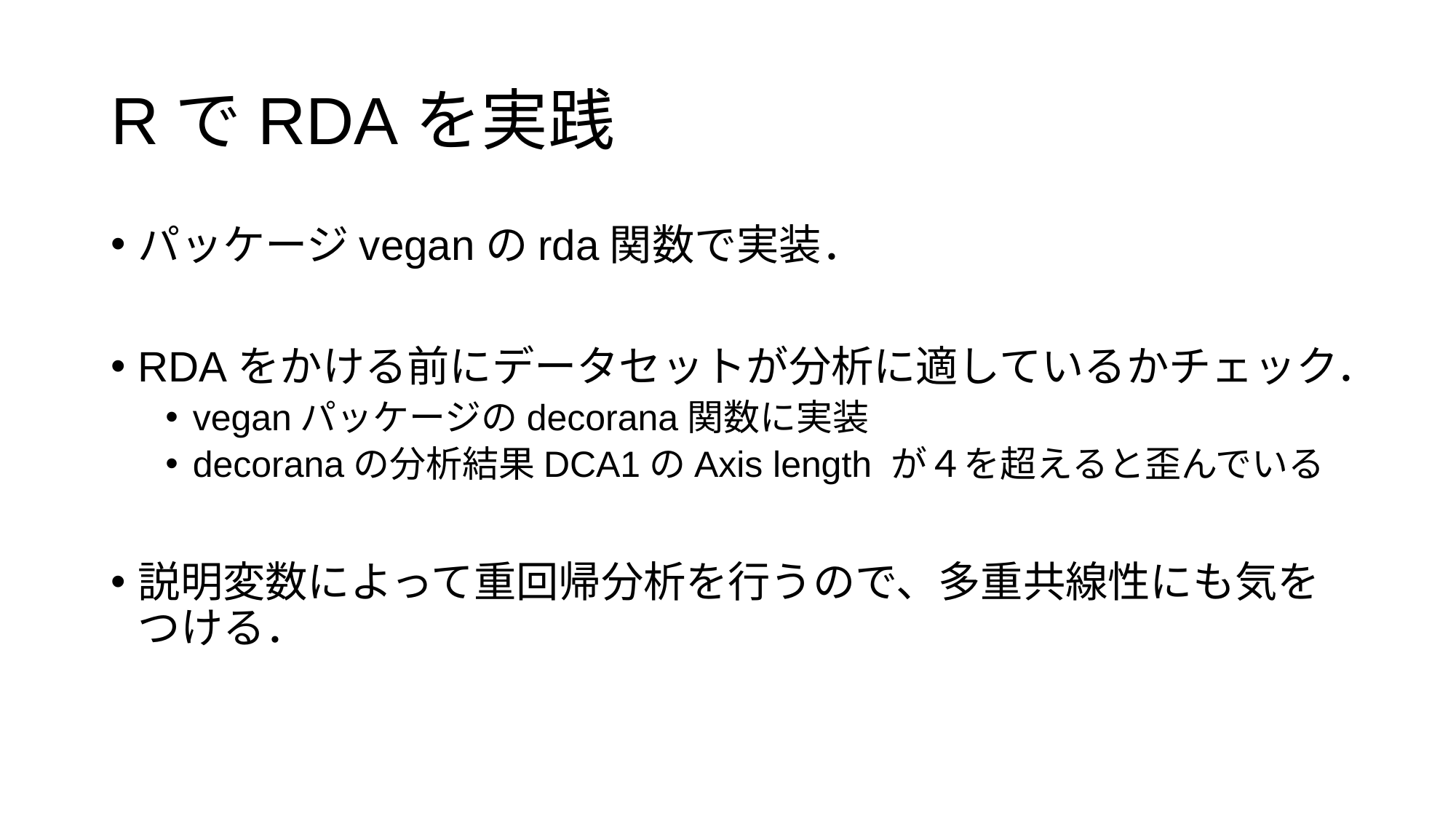

# RでRDAを実践
パッケージveganのrda関数で実装．

RDAをかける前にデータセットが分析に適しているかチェック．
veganパッケージのdecorana関数に実装
decoranaの分析結果DCA1のAxis length が４を超えると歪んでいる

説明変数によって重回帰分析を行うので、多重共線性にも気をつける．